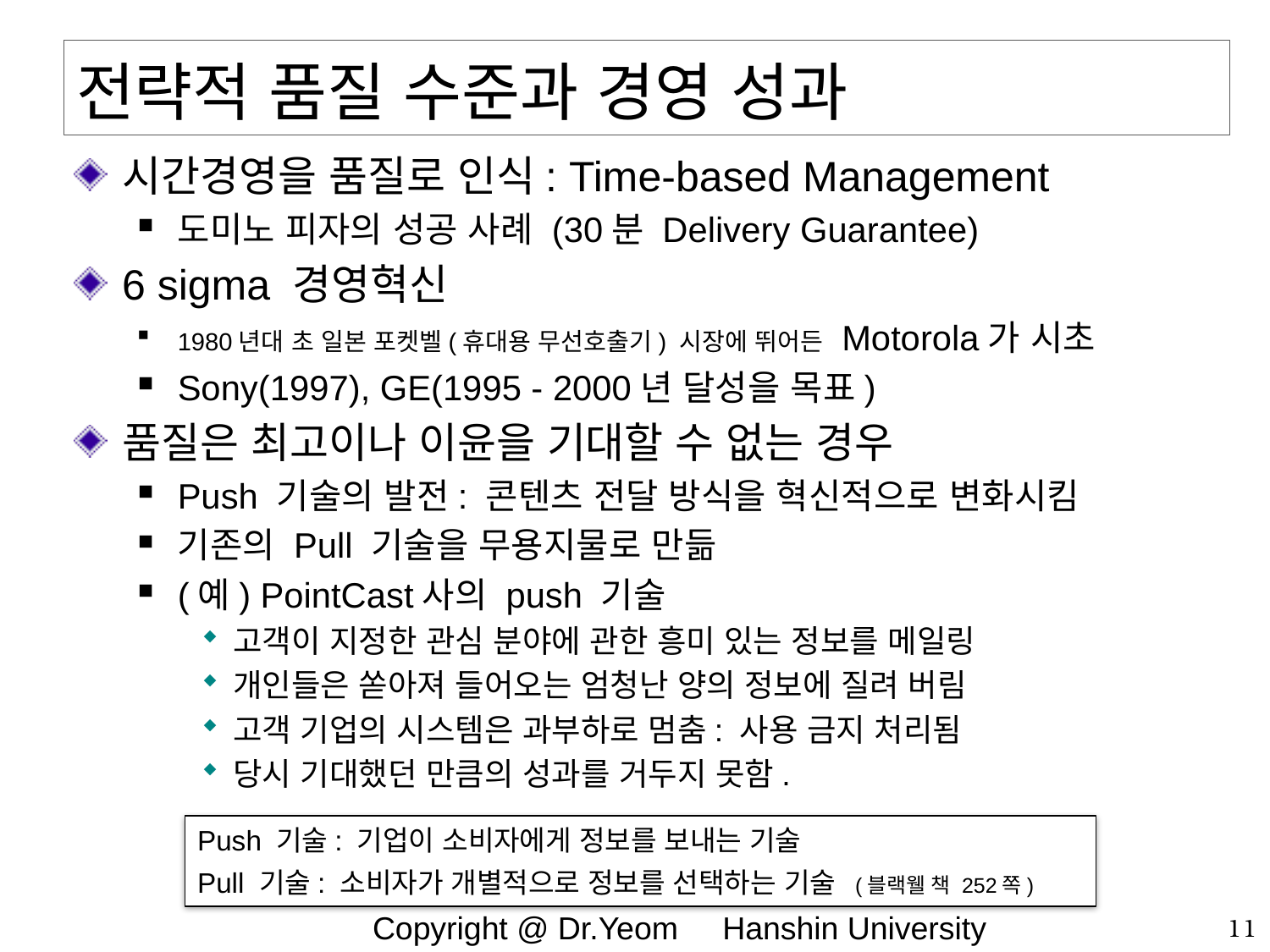

# 전략적 품질 수준과 경영 성과
시간경영을 품질로 인식: Time-based Management
도미노 피자의 성공 사례 (30분 Delivery Guarantee)
6 sigma 경영혁신
1980년대 초 일본 포켓벨(휴대용 무선호출기) 시장에 뛰어든 Motorola가 시초
Sony(1997), GE(1995 - 2000년 달성을 목표)
품질은 최고이나 이윤을 기대할 수 없는 경우
Push 기술의 발전: 콘텐츠 전달 방식을 혁신적으로 변화시킴
기존의 Pull 기술을 무용지물로 만듦
(예) PointCast사의 push 기술
고객이 지정한 관심 분야에 관한 흥미 있는 정보를 메일링
개인들은 쏟아져 들어오는 엄청난 양의 정보에 질려 버림
고객 기업의 시스템은 과부하로 멈춤: 사용 금지 처리됨
당시 기대했던 만큼의 성과를 거두지 못함.
Push 기술: 기업이 소비자에게 정보를 보내는 기술
Pull 기술: 소비자가 개별적으로 정보를 선택하는 기술  (블랙웰 책 252쪽)
11